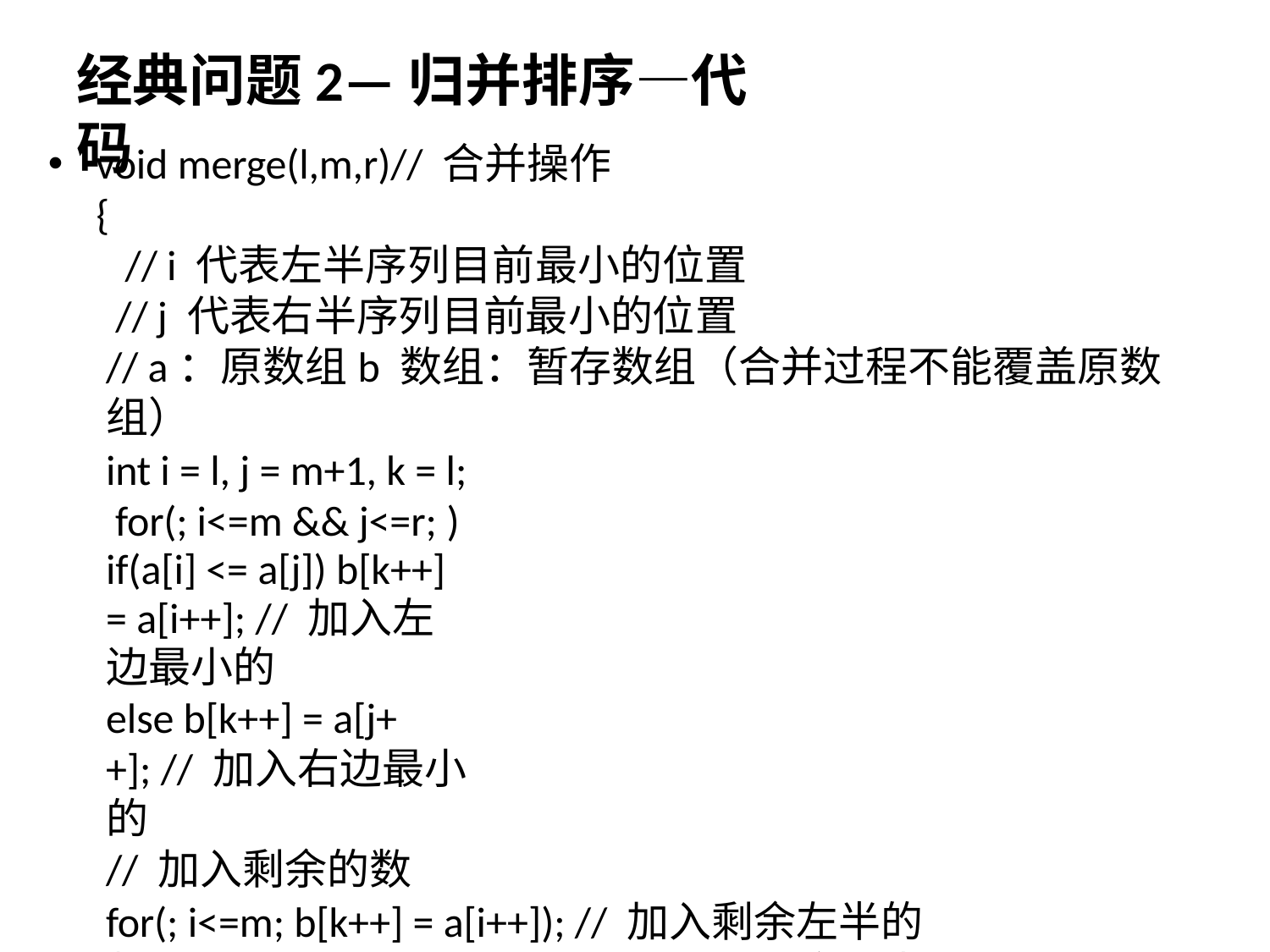

# 经典问题2—归并排序—代码
void merge(l,m,r)// 合并操作
{
// i 代表左半序列目前最小的位置
// j 代表右半序列目前最小的位置
// a：原数组b 数组：暂存数组（合并过程不能覆盖原数组）
int i = l, j = m+1, k = l;  for(; i<=m && j<=r; )
if(a[i] <= a[j]) b[k++] = a[i++]; // 加入左边最小的
else b[k++] = a[j++]; // 加入右边最小的
// 加入剩余的数
for(; i<=m; b[k++] = a[i++]); // 加入剩余左半的数 for(; j<=r; b[k++] = a[j++]); // 加入剩余右半的数 for(i=l; i<=r; i++) a[i] = b[i]; // 从暂存数组中赋值
}